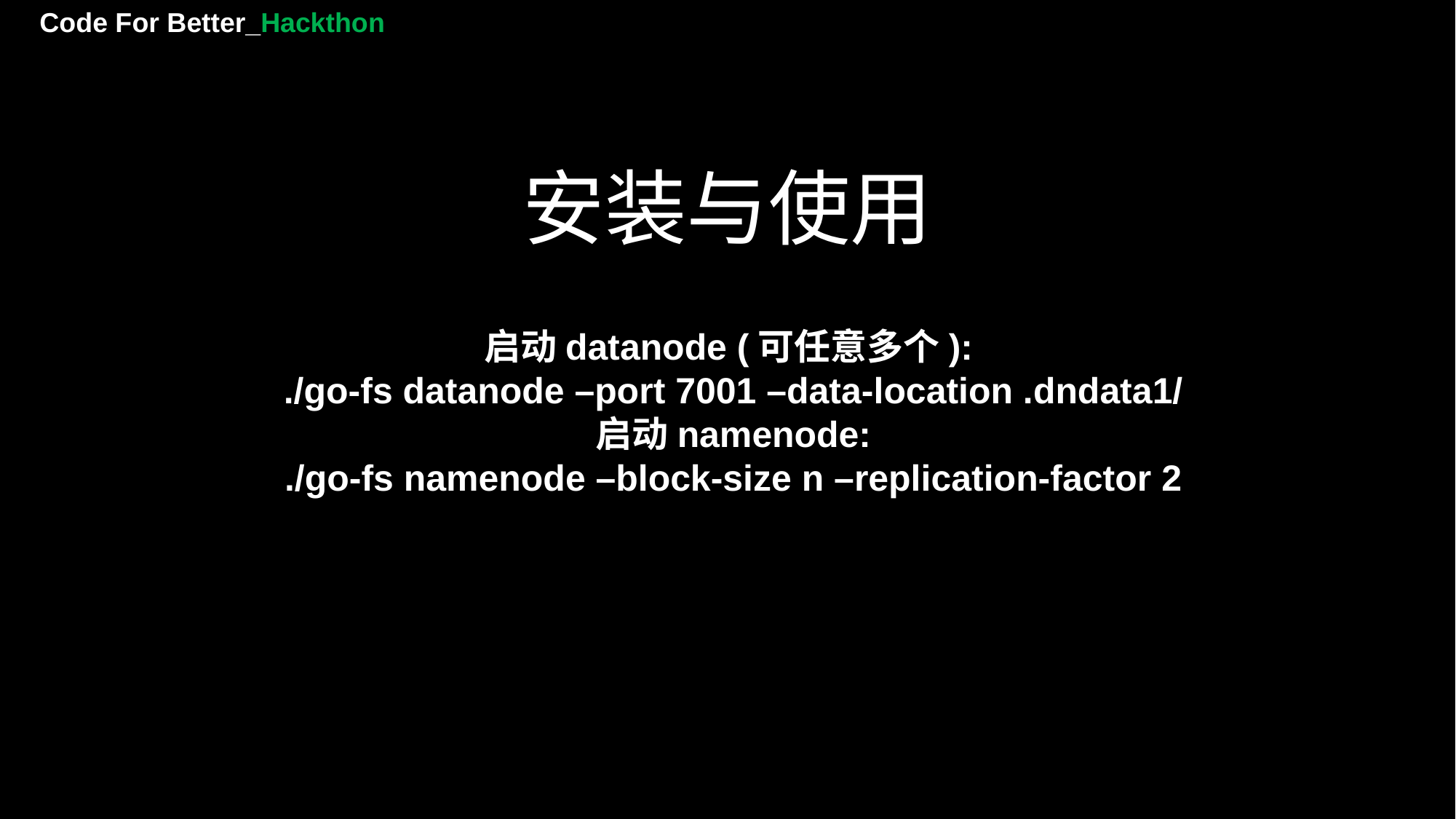

Code For Better_Hackthon
安装与使用
启动datanode (可任意多个):
./go-fs datanode –port 7001 –data-location .dndata1/
启动namenode:
./go-fs namenode –block-size n –replication-factor 2